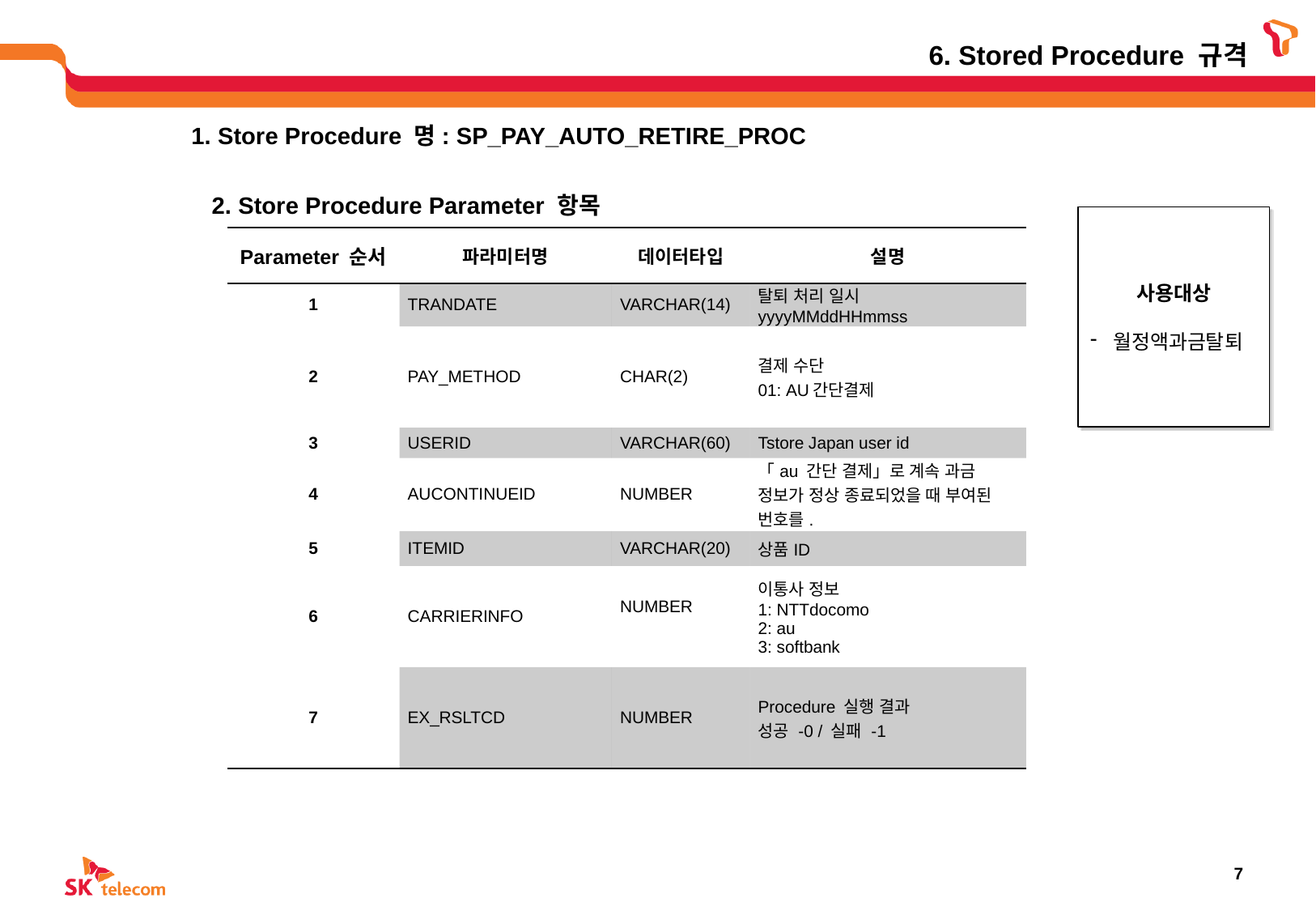

# 6. Stored Procedure 규격
1. Store Procedure 명: SP_PAY_AUTO_RETIRE_PROC
2. Store Procedure Parameter 항목
사용대상

월정액과금탈퇴
| Parameter 순서 | 파라미터명 | 데이터타입 | 설명 |
| --- | --- | --- | --- |
| 1 | TRANDATE | VARCHAR(14) | 탈퇴 처리 일시 yyyyMMddHHmmss |
| 2 | PAY\_METHOD | CHAR(2) | 결제 수단 01: AU간단결제 |
| 3 | USERID | VARCHAR(60) | Tstore Japan user id |
| 4 | AUCONTINUEID | NUMBER | 「au 간단 결제」로 계속 과금 정보가 정상 종료되었을 때 부여된 번호를. |
| 5 | ITEMID | VARCHAR(20) | 상품ID |
| 6 | CARRIERINFO | NUMBER | 이통사 정보 1: NTTdocomo 2: au 3: softbank |
| 7 | EX\_RSLTCD | NUMBER | Procedure 실행 결과 성공 -0 / 실패 -1 |